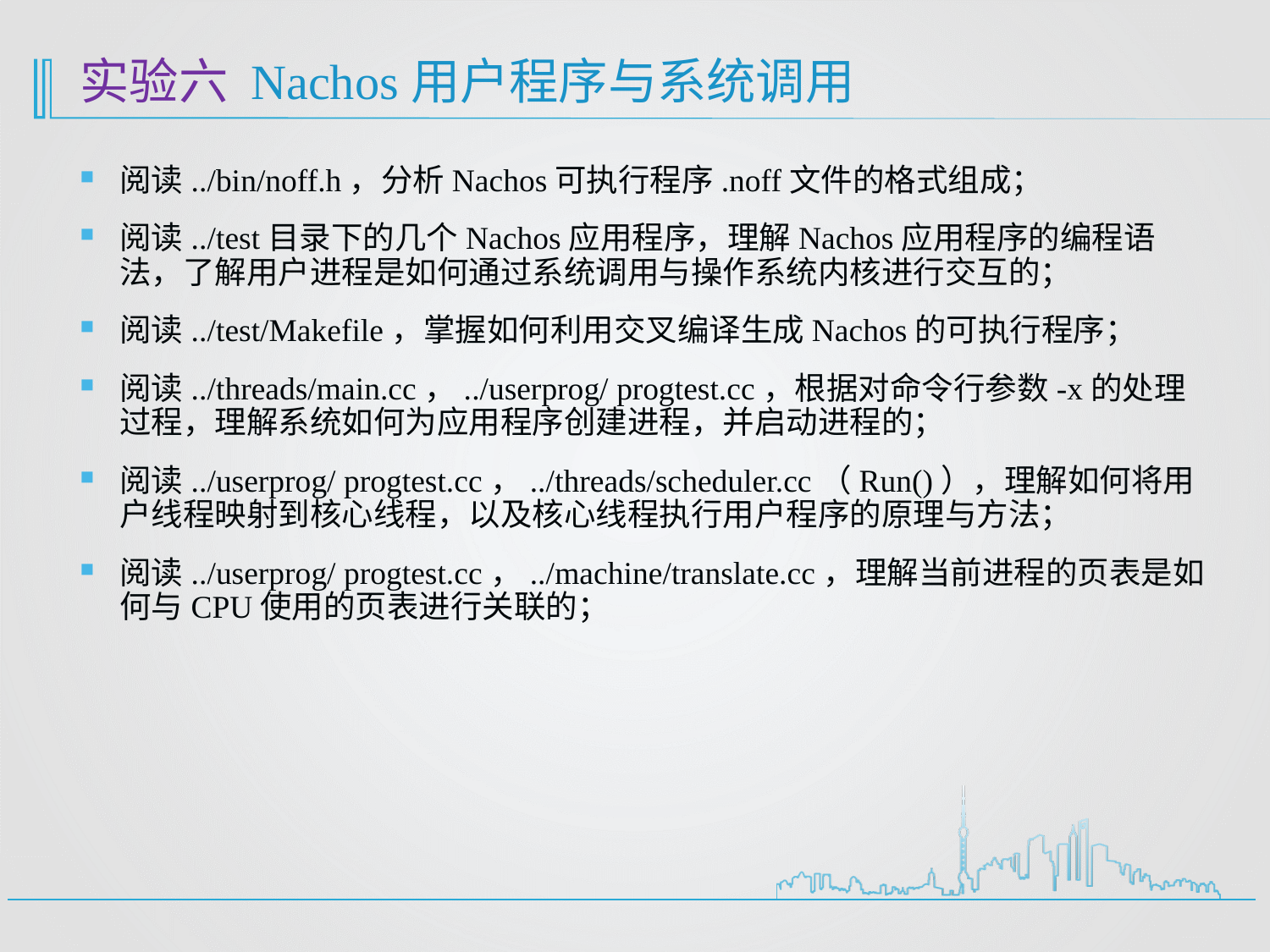

# 实验六 Nachos用户程序与系统调用
阅读../bin/noff.h，分析Nachos可执行程序.noff文件的格式组成；
阅读../test目录下的几个Nachos应用程序，理解Nachos应用程序的编程语法，了解用户进程是如何通过系统调用与操作系统内核进行交互的；
阅读../test/Makefile，掌握如何利用交叉编译生成Nachos的可执行程序；
阅读../threads/main.cc，../userprog/ progtest.cc，根据对命令行参数-x的处理过程，理解系统如何为应用程序创建进程，并启动进程的；
阅读../userprog/ progtest.cc，../threads/scheduler.cc（Run()），理解如何将用户线程映射到核心线程，以及核心线程执行用户程序的原理与方法；
阅读../userprog/ progtest.cc，../machine/translate.cc，理解当前进程的页表是如何与CPU使用的页表进行关联的；